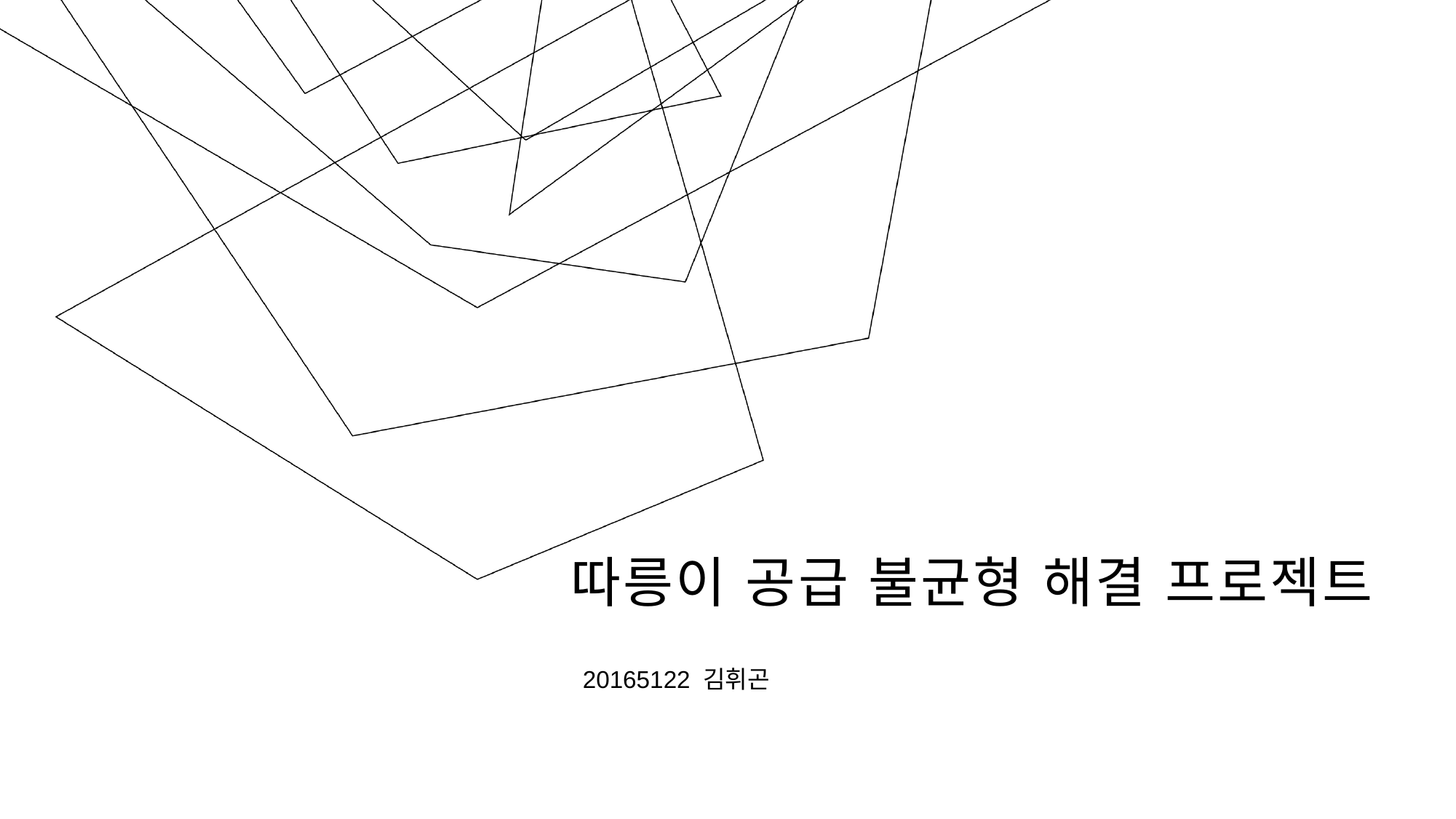

# 따릉이 공급 불균형 해결 프로젝트
20165122 김휘곤